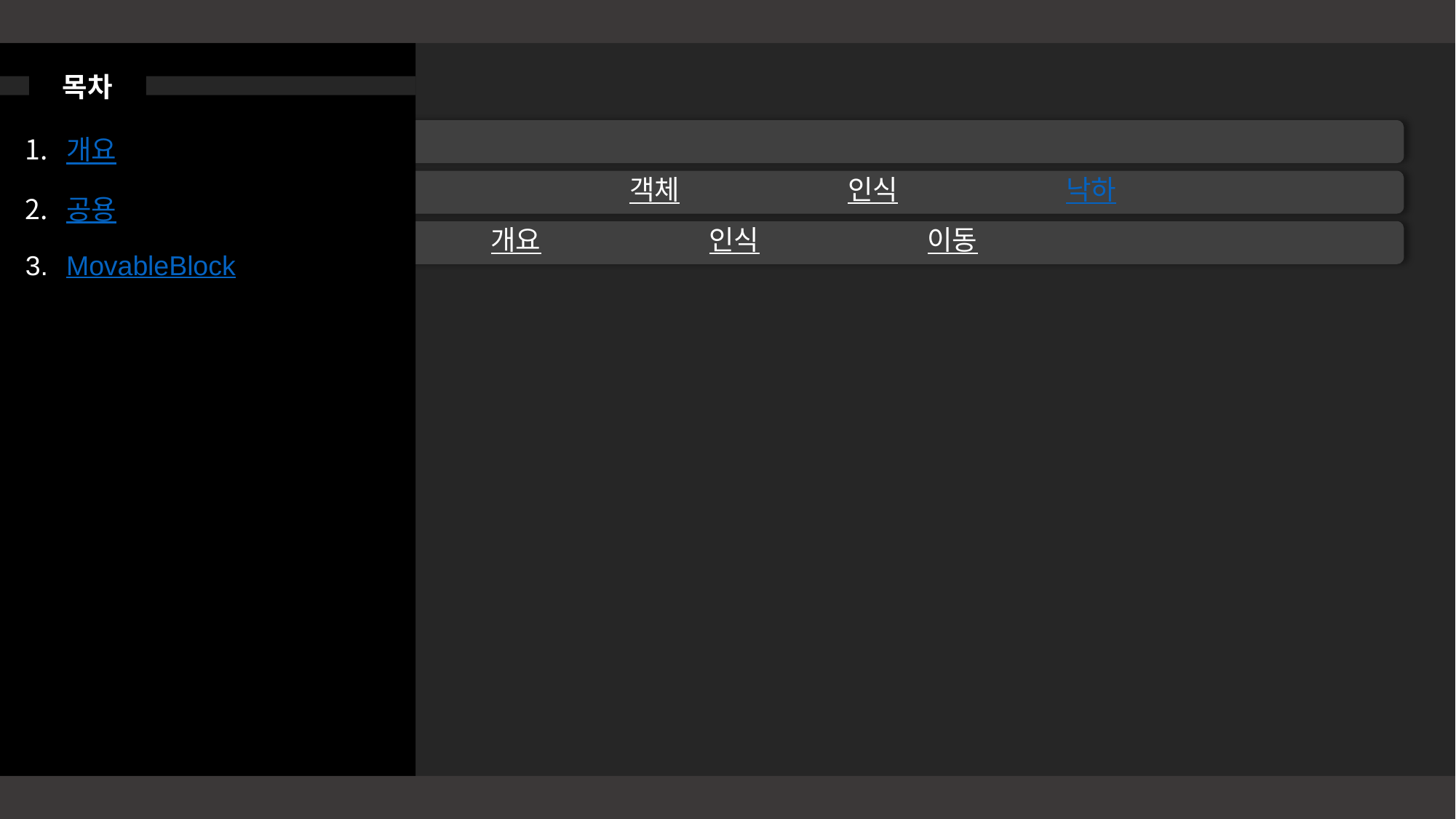

목차
개요
공용
MovableBlock

			객체		인식		낙하
		개요		인식		이동